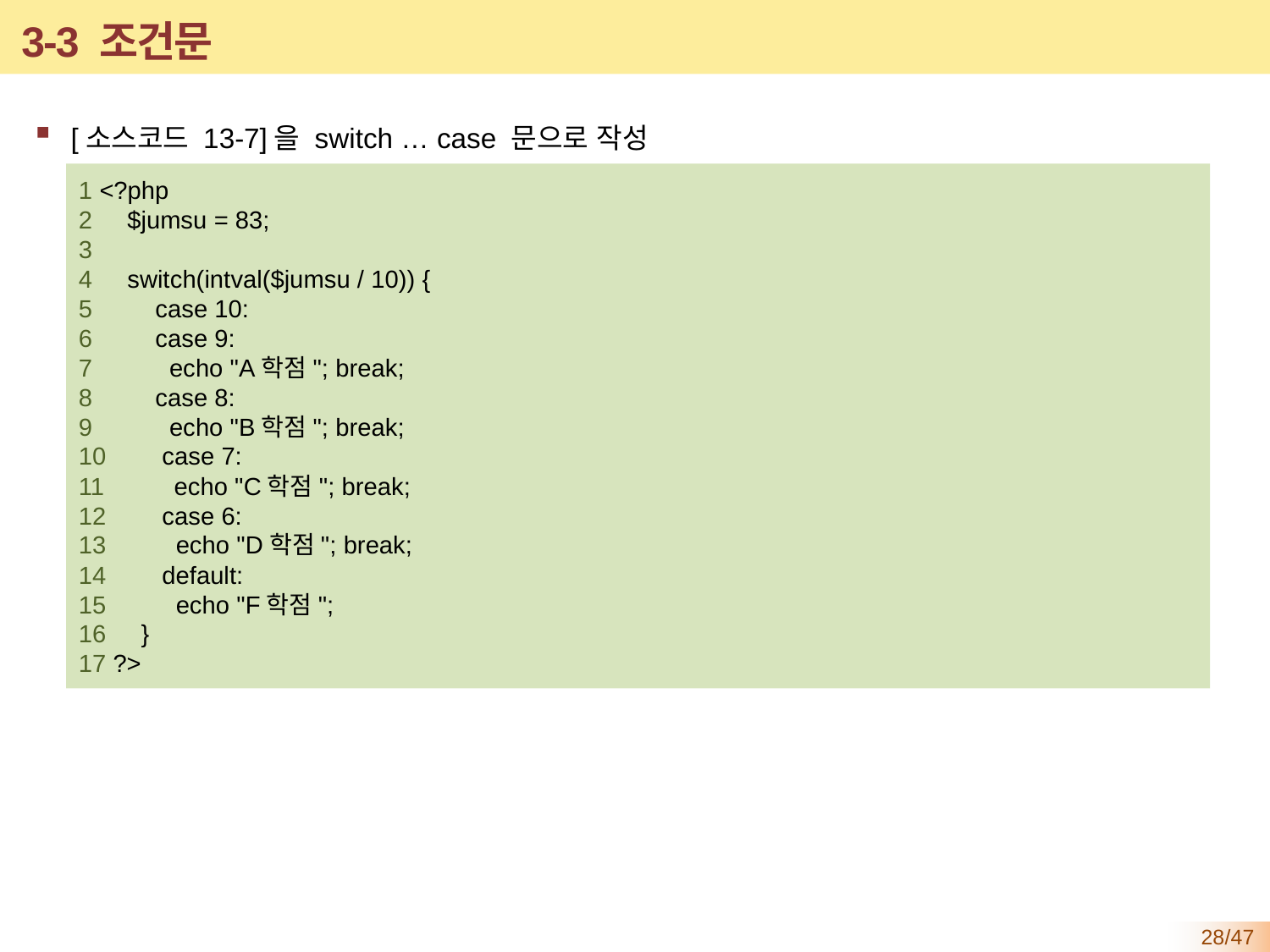

# 3-3 조건문
[소스코드 13-7]을 switch … case 문으로 작성
1 <?php
2     $jumsu = 83;
3
4     switch(intval($jumsu / 10)) {
5         case 10:
6         case 9:
7           echo "A학점"; break;
8         case 8:
9           echo "B학점"; break;
10        case 7:
11          echo "C학점"; break;
12        case 6:
13          echo "D학점"; break;
14        default:
15          echo "F학점";
16     }
17 ?>